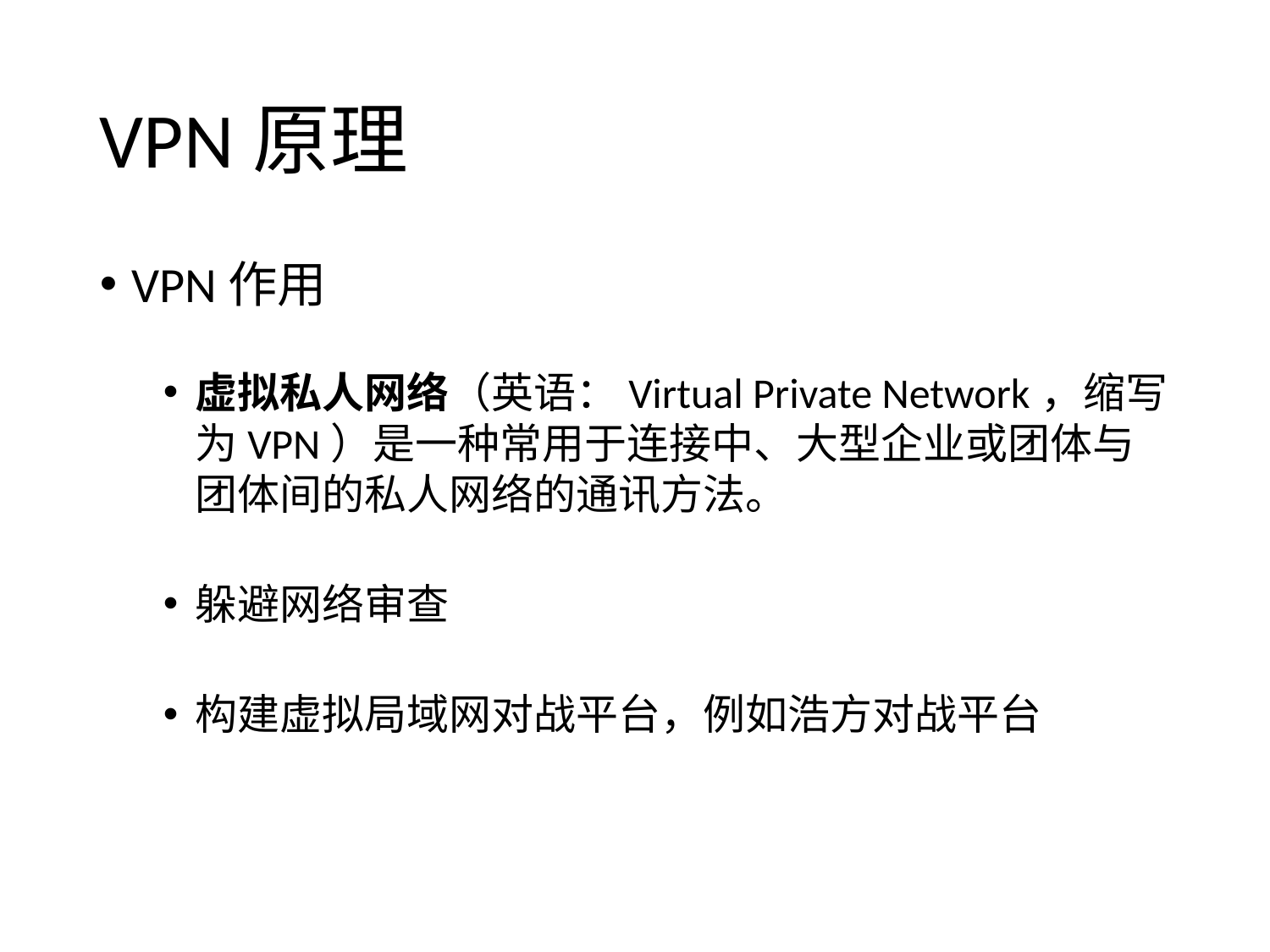

VPN原理
VPN作用

虚拟私人网络（英语：Virtual Private Network，缩写为VPN）是一种常用于连接中、大型企业或团体与团体间的私人网络的通讯方法。

躲避网络审查

构建虚拟局域网对战平台，例如浩方对战平台